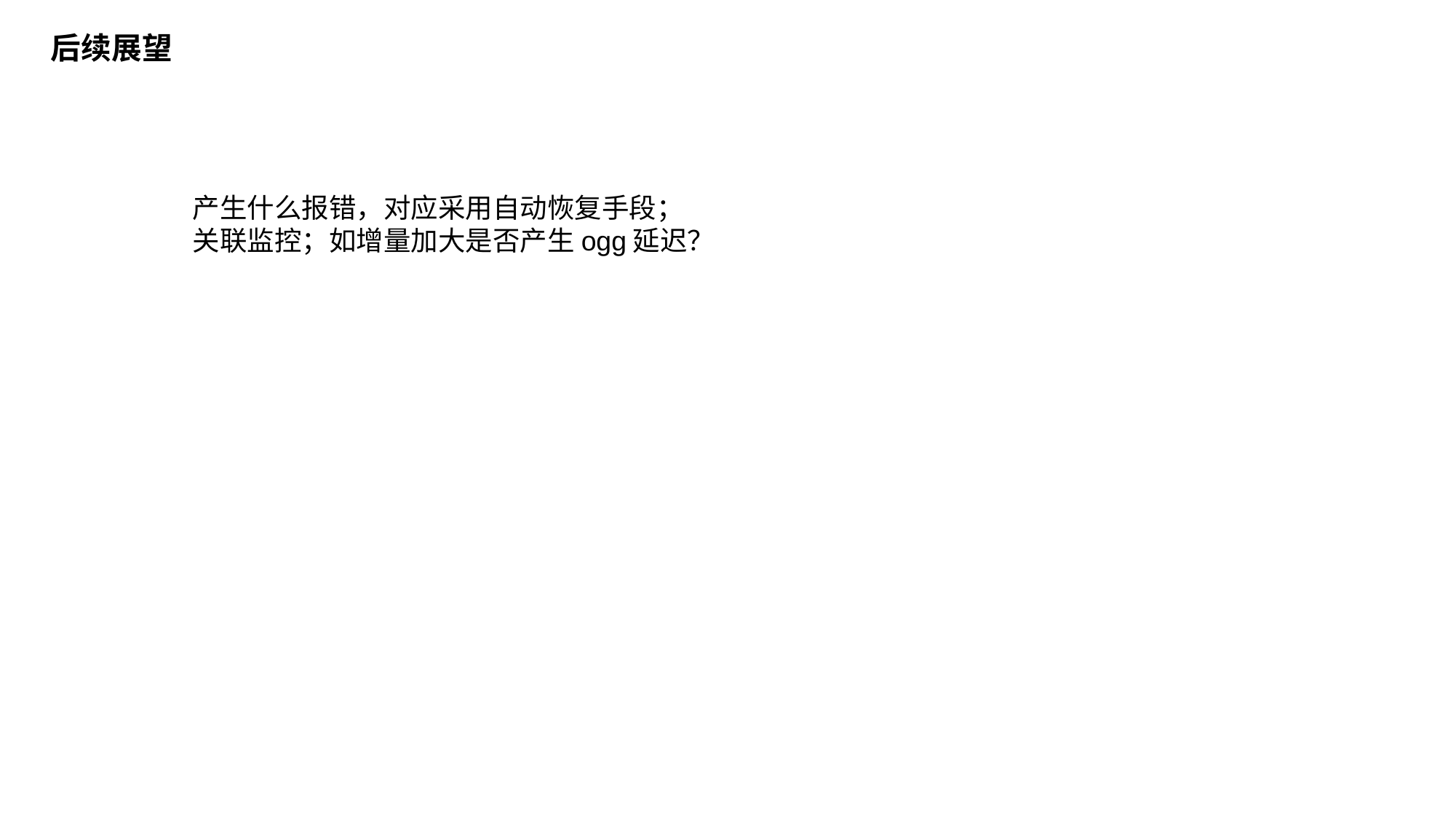

后续展望
产生什么报错，对应采用自动恢复手段；
关联监控；如增量加大是否产生ogg延迟？